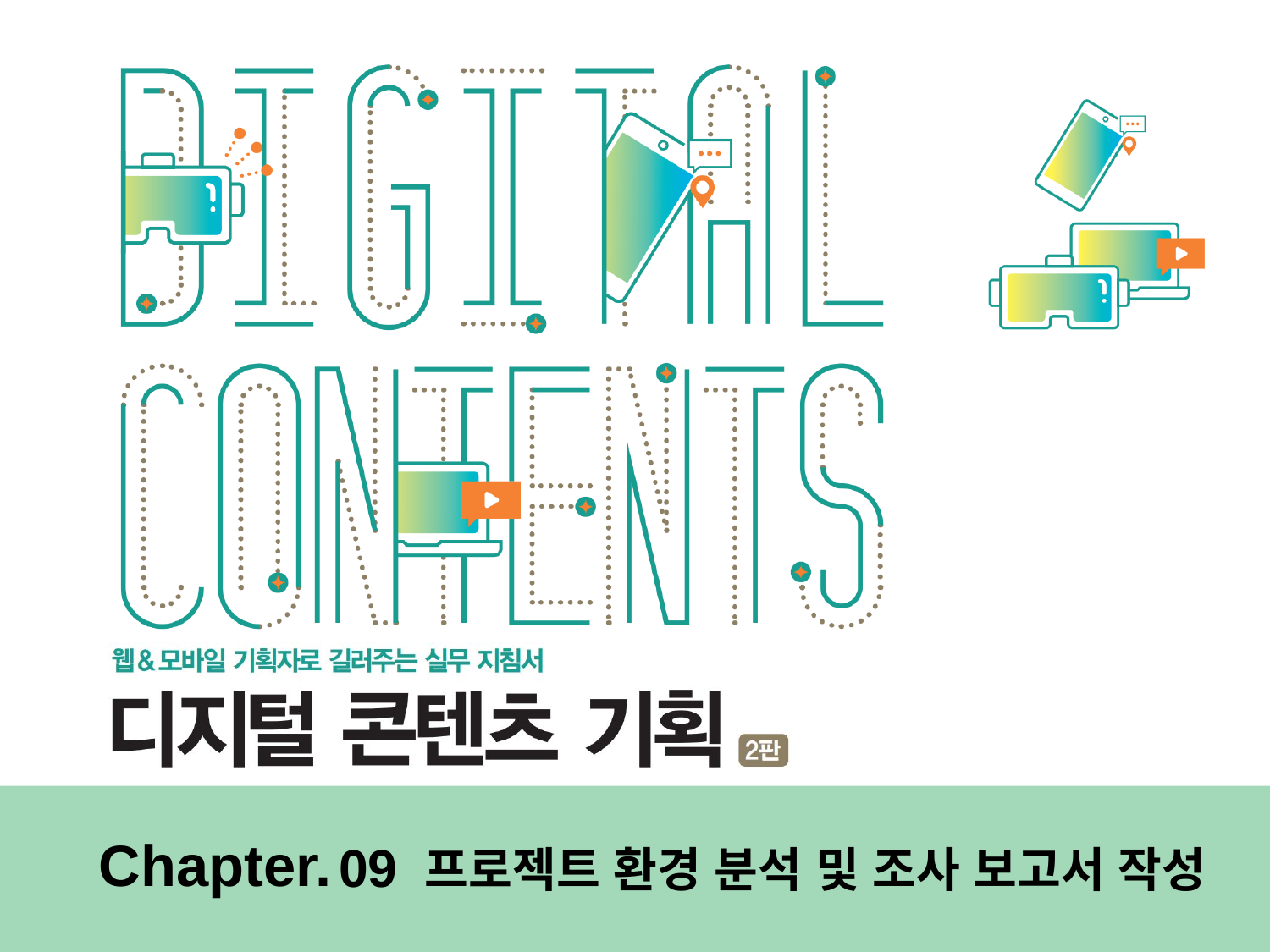

# 09 프로젝트 환경 분석 및 조사 보고서 작성